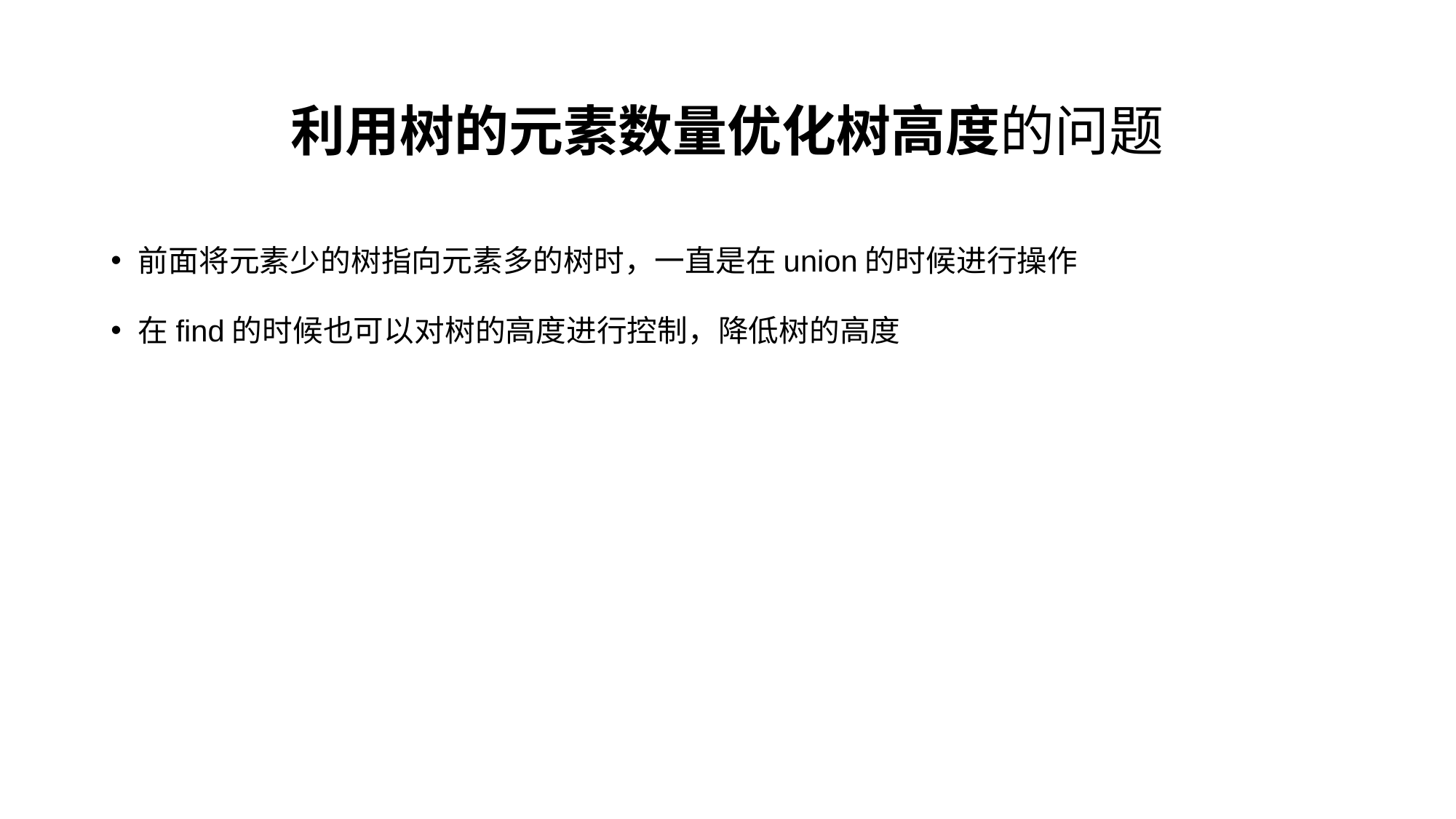

# 利用树的元素数量优化树高度的问题
前面将元素少的树指向元素多的树时，一直是在union的时候进行操作
在find的时候也可以对树的高度进行控制，降低树的高度